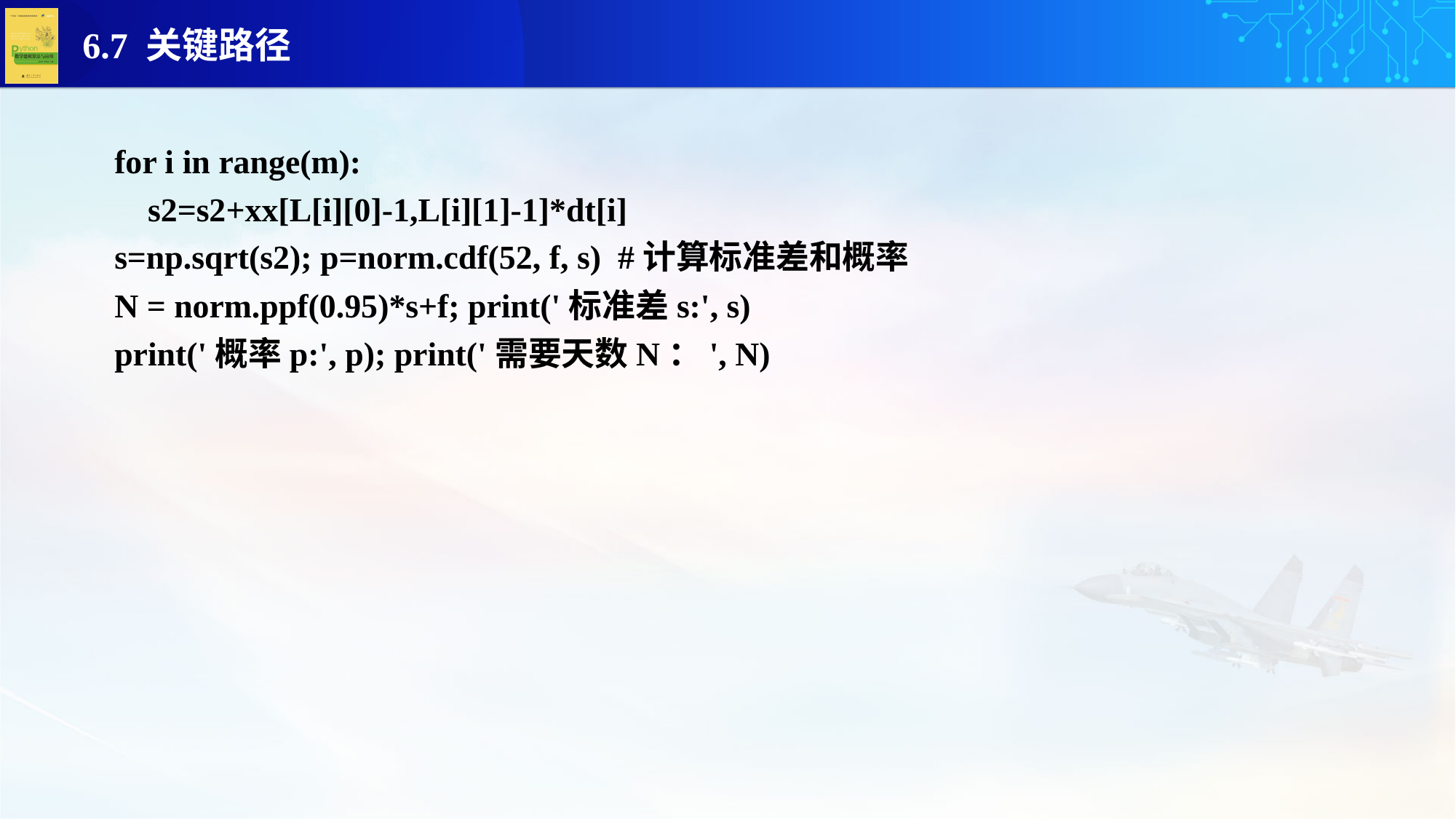

for i in range(m):
    s2=s2+xx[L[i][0]-1,L[i][1]-1]*dt[i]
s=np.sqrt(s2); p=norm.cdf(52, f, s)  #计算标准差和概率
N = norm.ppf(0.95)*s+f; print('标准差s:', s)
print('概率p:', p); print('需要天数N：', N)